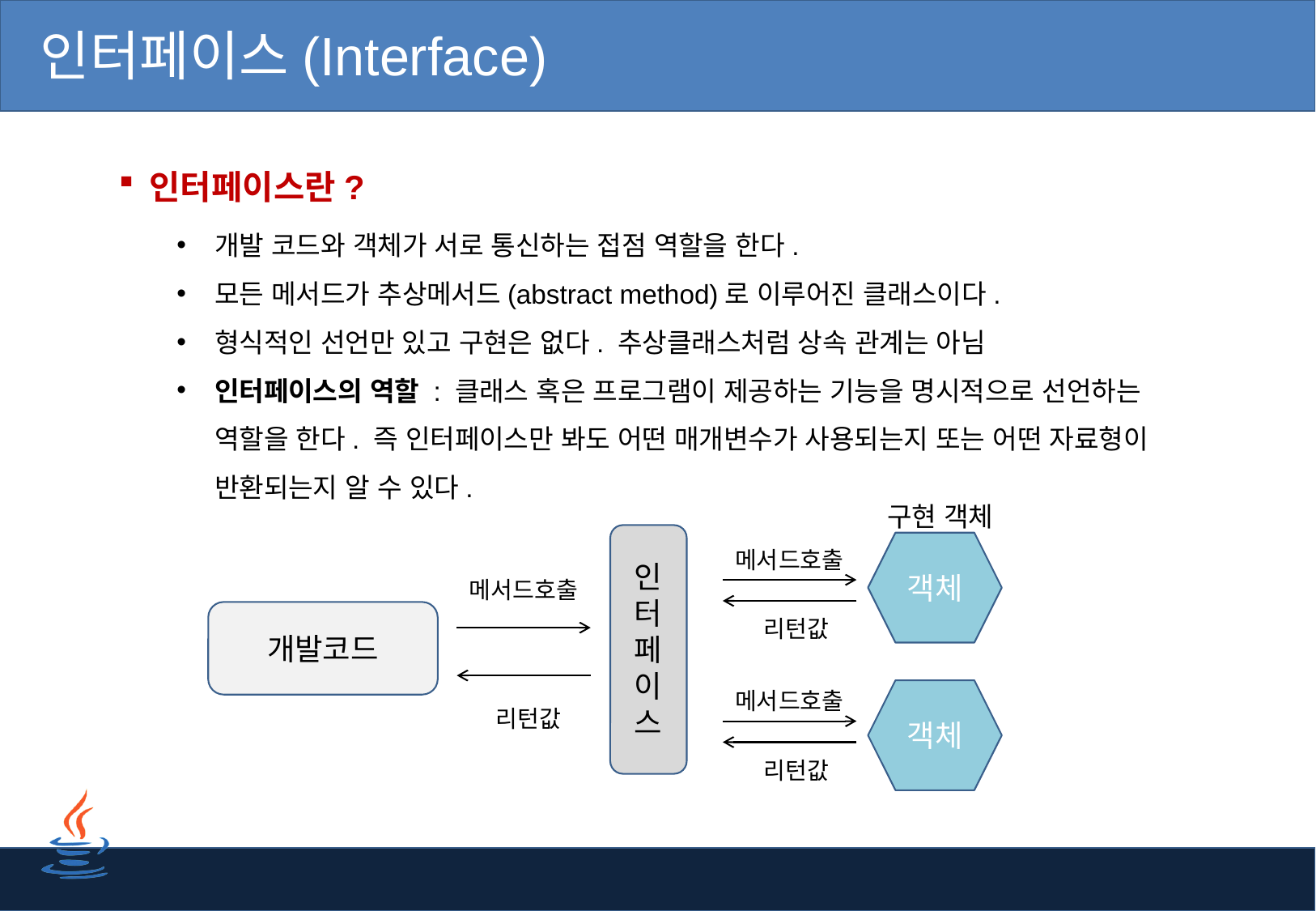

# 인터페이스(Interface)
인터페이스란?
개발 코드와 객체가 서로 통신하는 접점 역할을 한다.
모든 메서드가 추상메서드(abstract method)로 이루어진 클래스이다.
형식적인 선언만 있고 구현은 없다. 추상클래스처럼 상속 관계는 아님
인터페이스의 역할 : 클래스 혹은 프로그램이 제공하는 기능을 명시적으로 선언하는 역할을 한다. 즉 인터페이스만 봐도 어떤 매개변수가 사용되는지 또는 어떤 자료형이 반환되는지 알 수 있다.
구현 객체
인터페이스
객체
메서드호출
메서드호출
개발코드
리턴값
메서드호출
객체
리턴값
리턴값
2